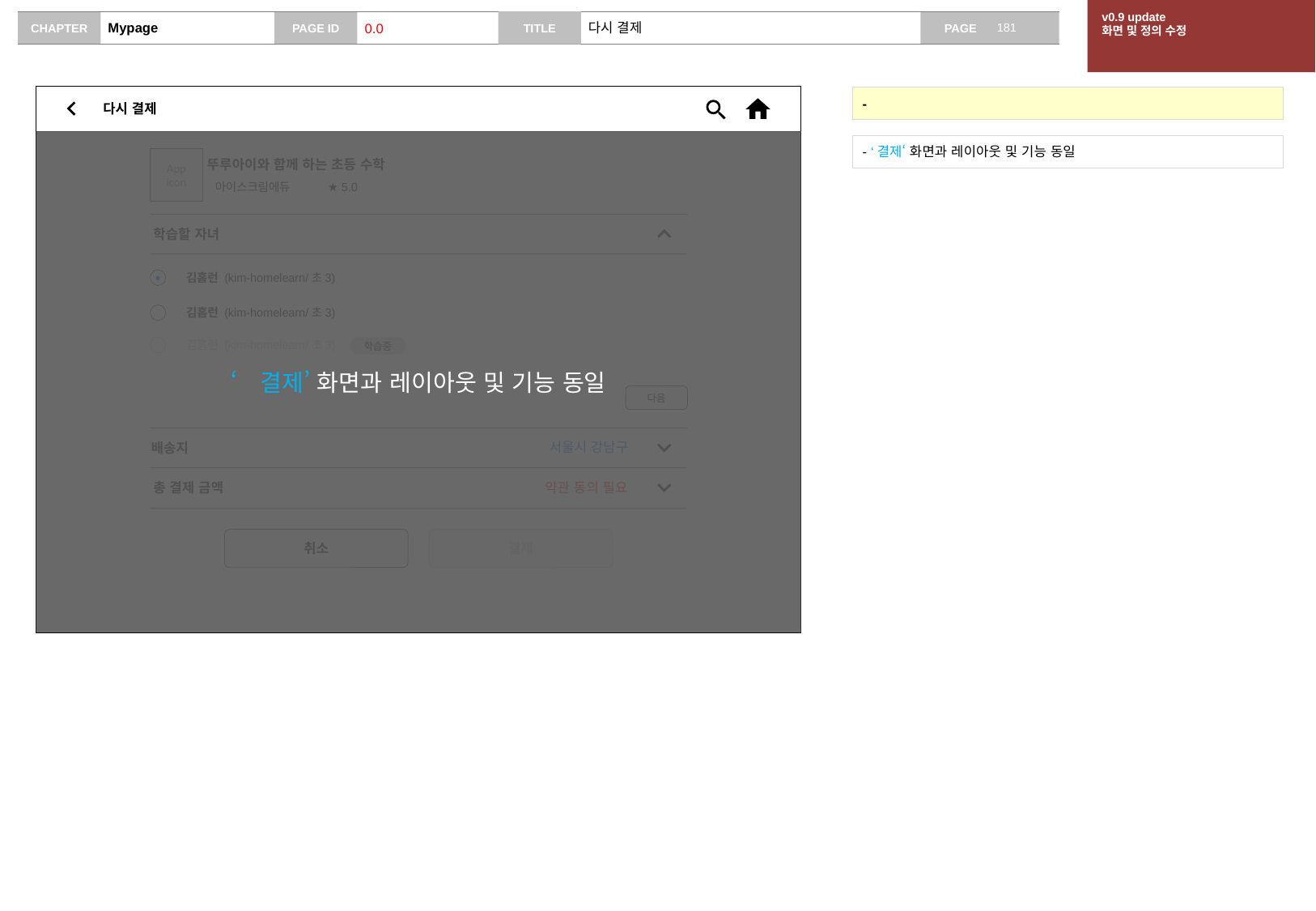

v0.9 update
화면 및 정의 수정

# Mypage
0.0
다시 결제

다시 결제
-

‘결제’ 화면과 레이아웃 및 기능 동일
- ‘결제‘ 화면과 레이아웃 및 기능 동일
App
icon
뚜루아이와 함께 하는 초등 수학
아이스크림에듀
★ 5.0
학습할 자녀

●
김홈런 (kim-homelearn/초3)

김홈런 (kim-homelearn/초3)
학습중

김홈런 (kim-homelearn/초3)
다음
서울시 강남구
배송지

약관 동의 필요
총 결제 금액

취소
결제